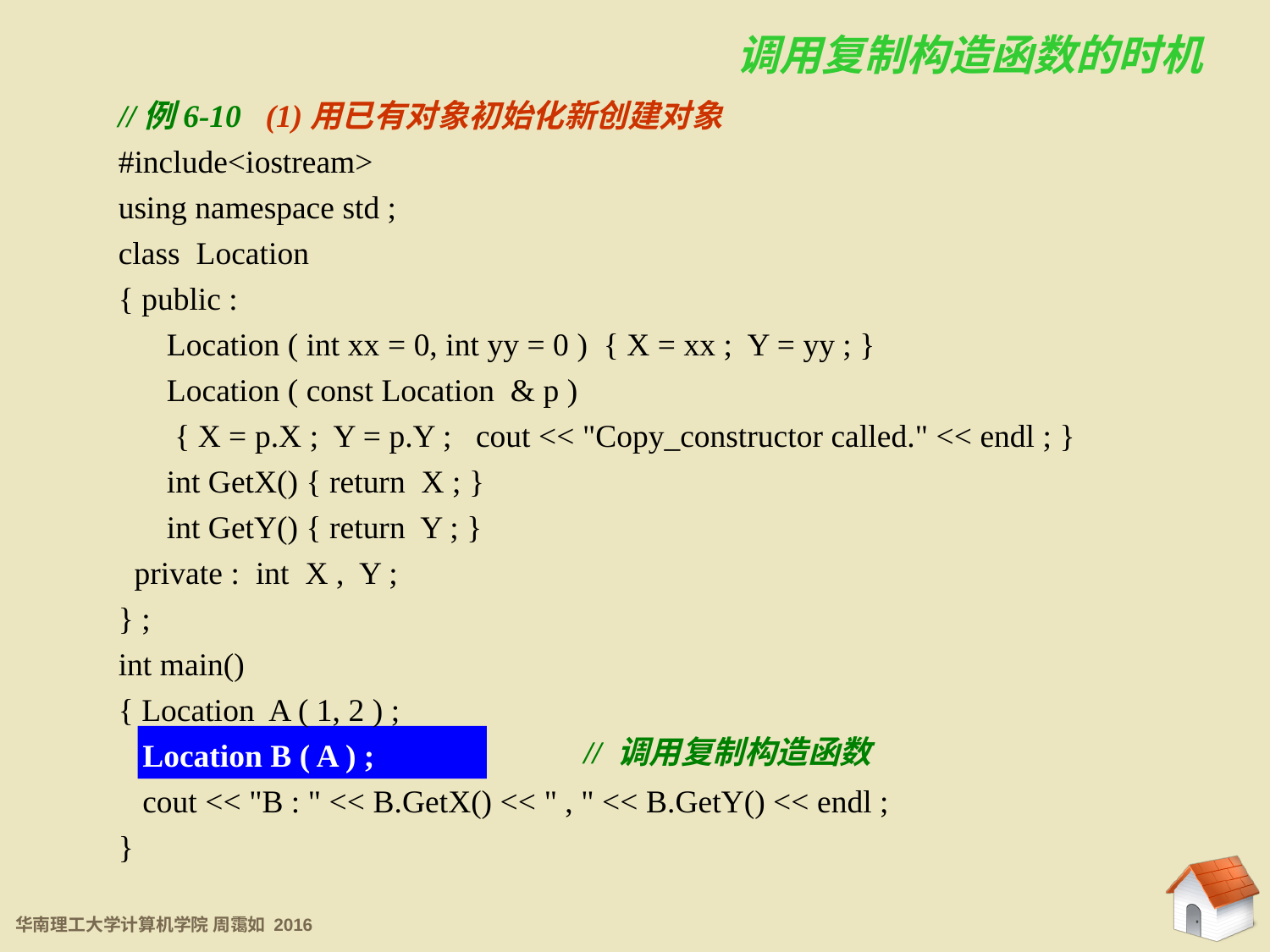

调用复制构造函数的时机
6.2.4  复制构造函数
//例6-10   (1)用已有对象初始化新创建对象
#include<iostream>
using namespace std ;
class  Location
{ public :
      Location ( int xx = 0, int yy = 0 )  { X = xx ;  Y = yy ; }
      Location ( const Location  & p )
       { X = p.X ;  Y = p.Y ;   cout << "Copy_constructor called." << endl ; }
      int GetX() { return  X ; }
      int GetY() { return  Y ; }
  private :  int  X ,  Y ;
} ;
int main()
{ Location  A ( 1, 2 ) ;
   Location B ( A ) ;
   cout << "B : " << B.GetX() << " , " << B.GetY() << endl ;
}
// 调用复制构造函数